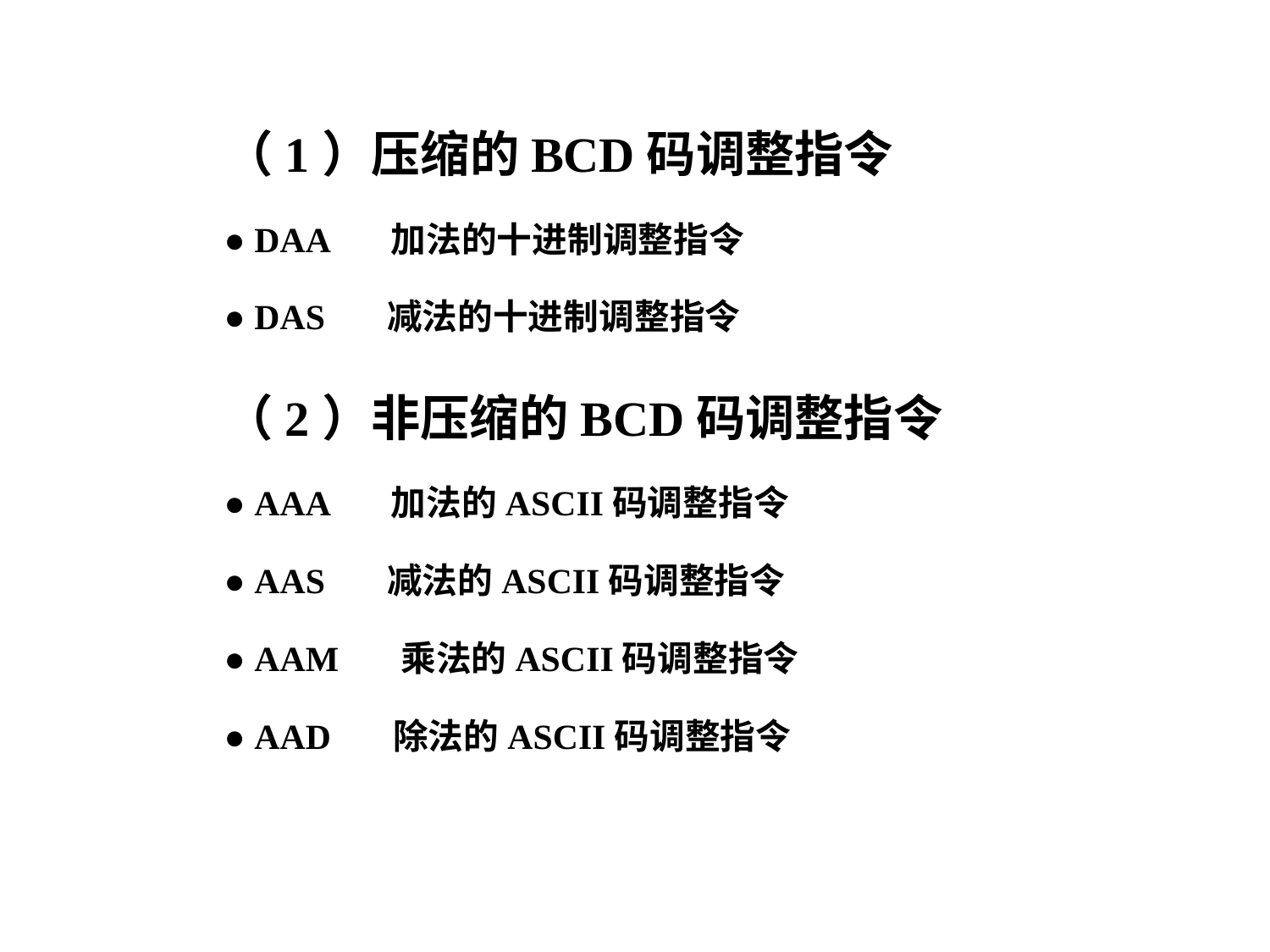

（1）压缩的BCD码调整指令
● DAA      加法的十进制调整指令
● DAS      减法的十进制调整指令
（2）非压缩的BCD码调整指令
● AAA      加法的ASCII码调整指令
● AAS      减法的ASCII码调整指令
● AAM      乘法的ASCII码调整指令
● AAD      除法的ASCII码调整指令